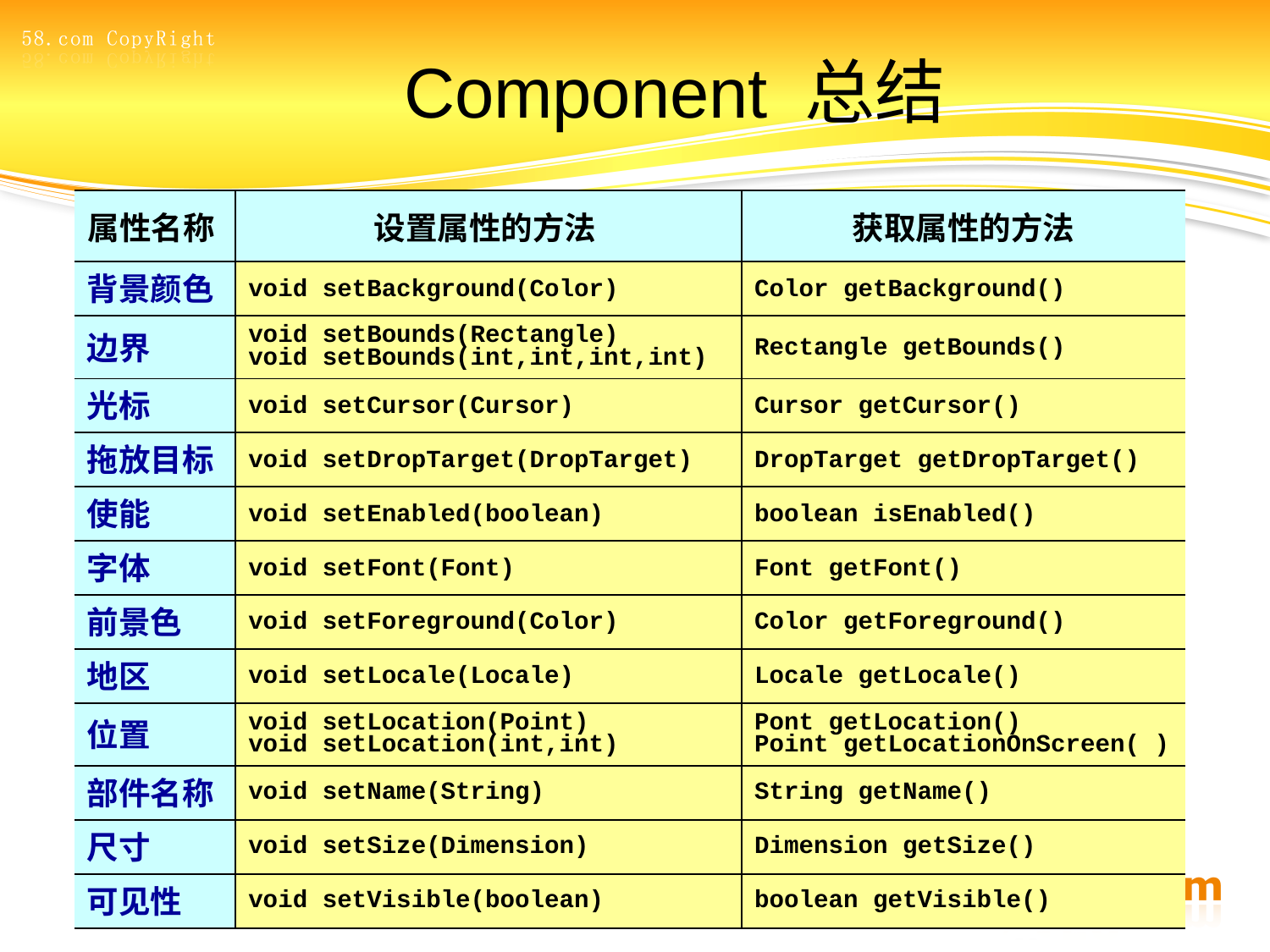

# Component 总结
| 属性名称 | 设置属性的方法 | 获取属性的方法 |
| --- | --- | --- |
| 背景颜色 | void setBackground(Color) | Color getBackground() |
| 边界 | void setBounds(Rectangle) void setBounds(int,int,int,int) | Rectangle getBounds() |
| 光标 | void setCursor(Cursor) | Cursor getCursor() |
| 拖放目标 | void setDropTarget(DropTarget) | DropTarget getDropTarget() |
| 使能 | void setEnabled(boolean) | boolean isEnabled() |
| 字体 | void setFont(Font) | Font getFont() |
| 前景色 | void setForeground(Color) | Color getForeground() |
| 地区 | void setLocale(Locale) | Locale getLocale() |
| 位置 | void setLocation(Point) void setLocation(int,int) | Pont getLocation() Point getLocationOnScreen( ) |
| 部件名称 | void setName(String) | String getName() |
| 尺寸 | void setSize(Dimension) | Dimension getSize() |
| 可见性 | void setVisible(boolean) | boolean getVisible() |